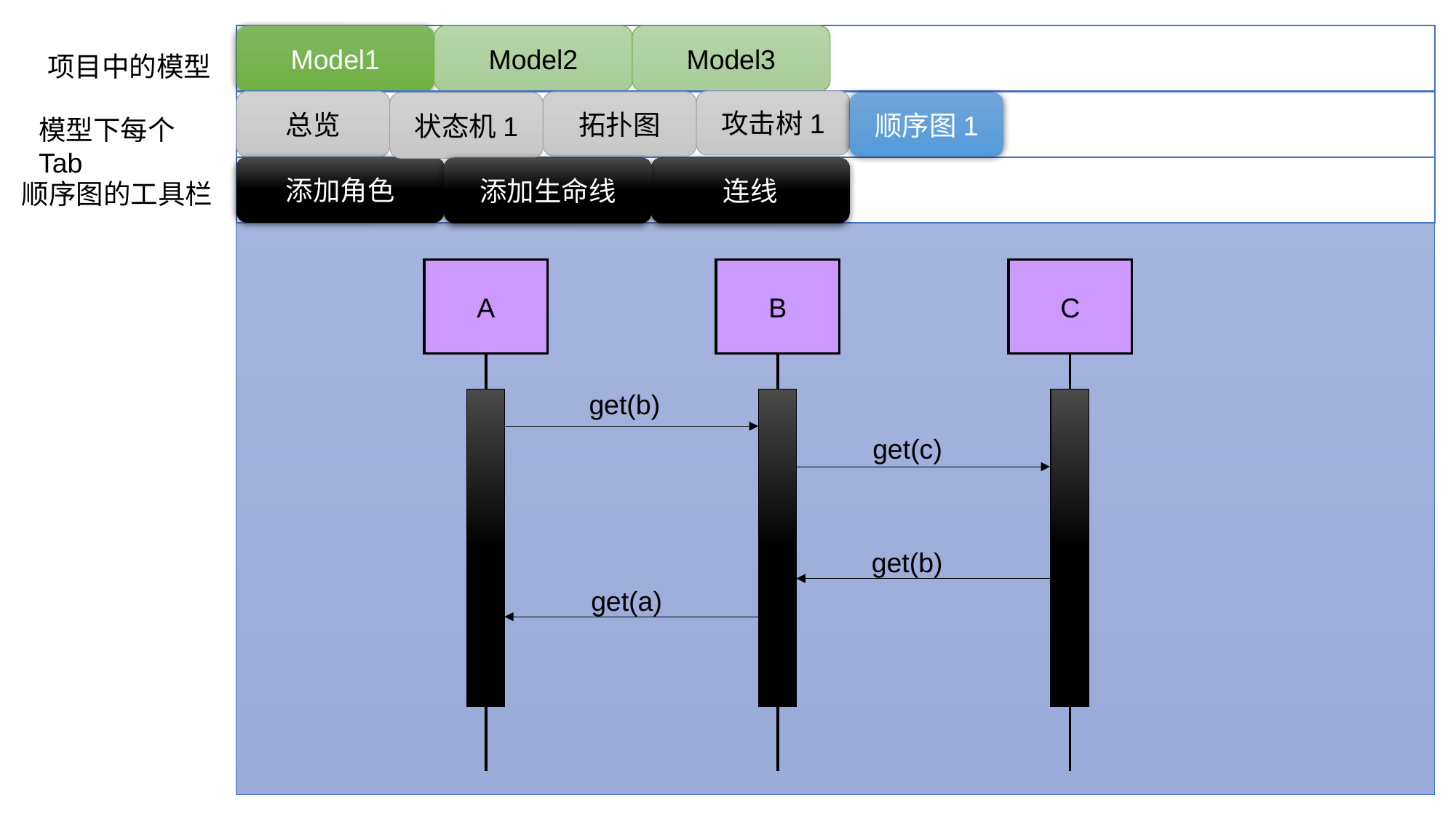

Model2
Model3
Model1

项目中的模型
攻击树1

总览
拓扑图
顺序图1
状态机1
模型下每个Tab
添加角色

添加生命线
连线
顺序图的工具栏
A
B
C
get(b)

get(c)
get(b)
get(a)